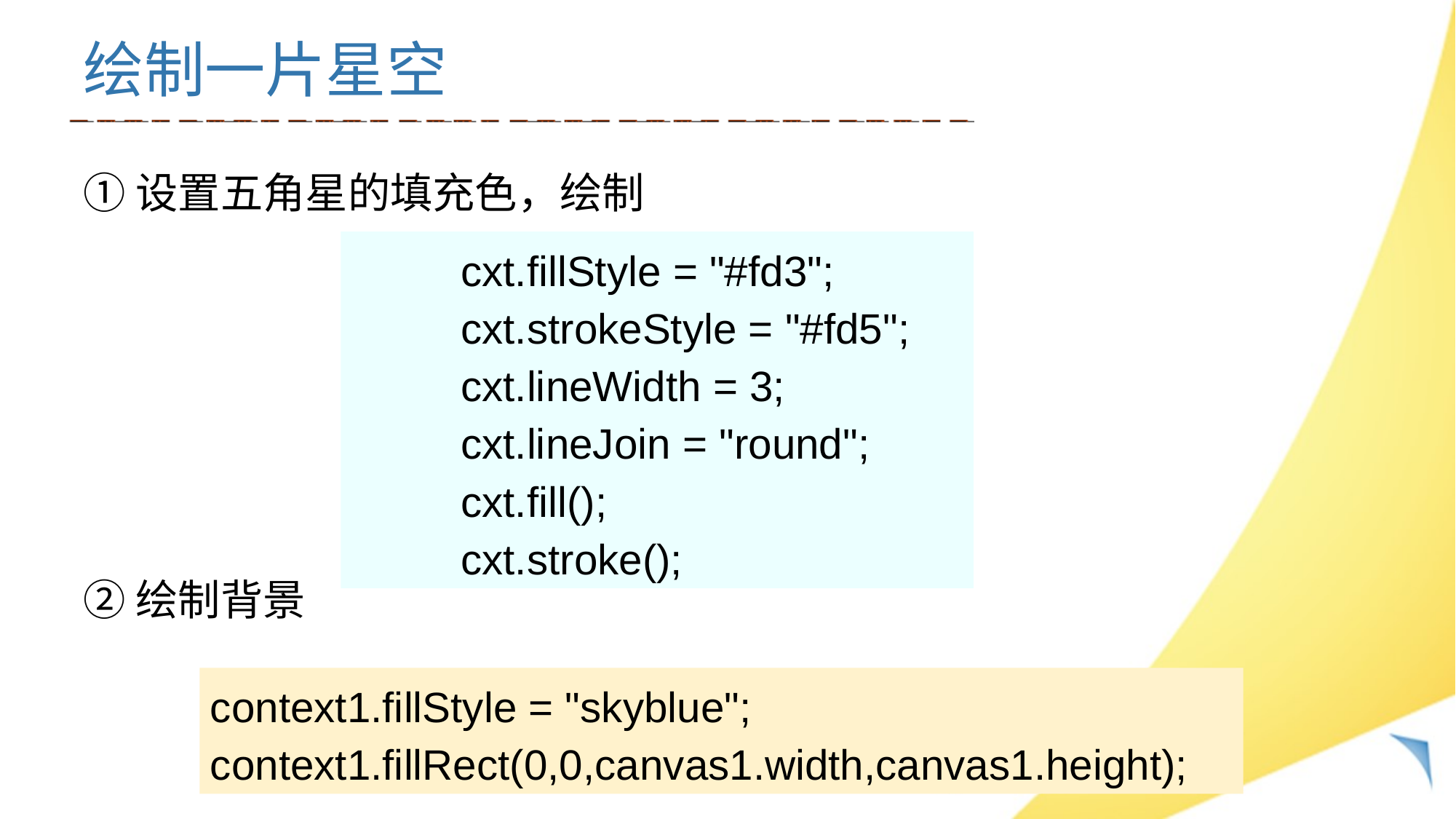

# 绘制一片星空
①设置五角星的填充色，绘制

②绘制背景
	cxt.fillStyle = "#fd3";
	cxt.strokeStyle = "#fd5";
	cxt.lineWidth = 3;
	cxt.lineJoin = "round";
	cxt.fill();
	cxt.stroke();
context1.fillStyle = "skyblue";
context1.fillRect(0,0,canvas1.width,canvas1.height);